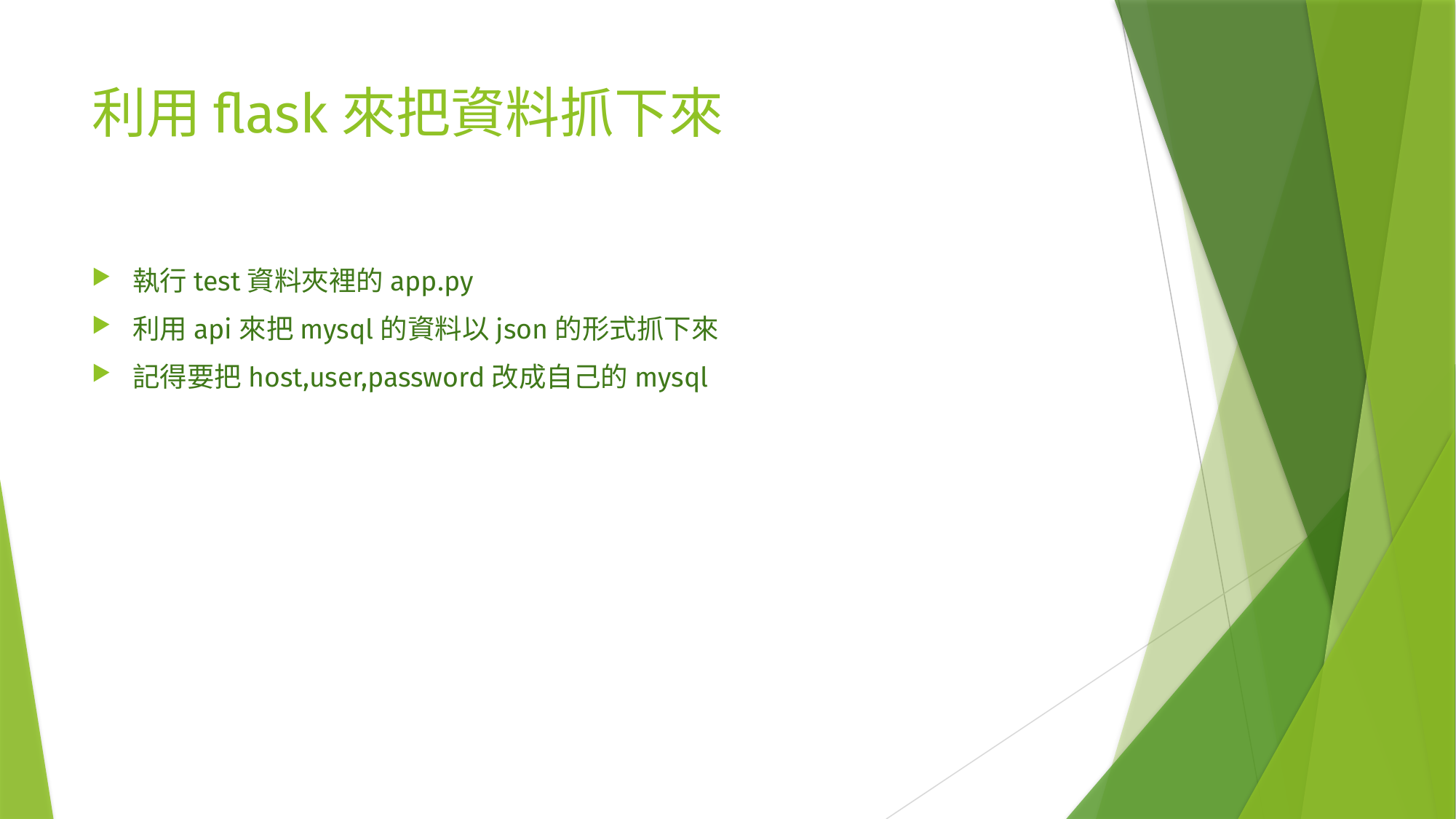

# 利用flask來把資料抓下來
執行test資料夾裡的app.py
利用api來把mysql的資料以json的形式抓下來
記得要把host,user,password改成自己的mysql